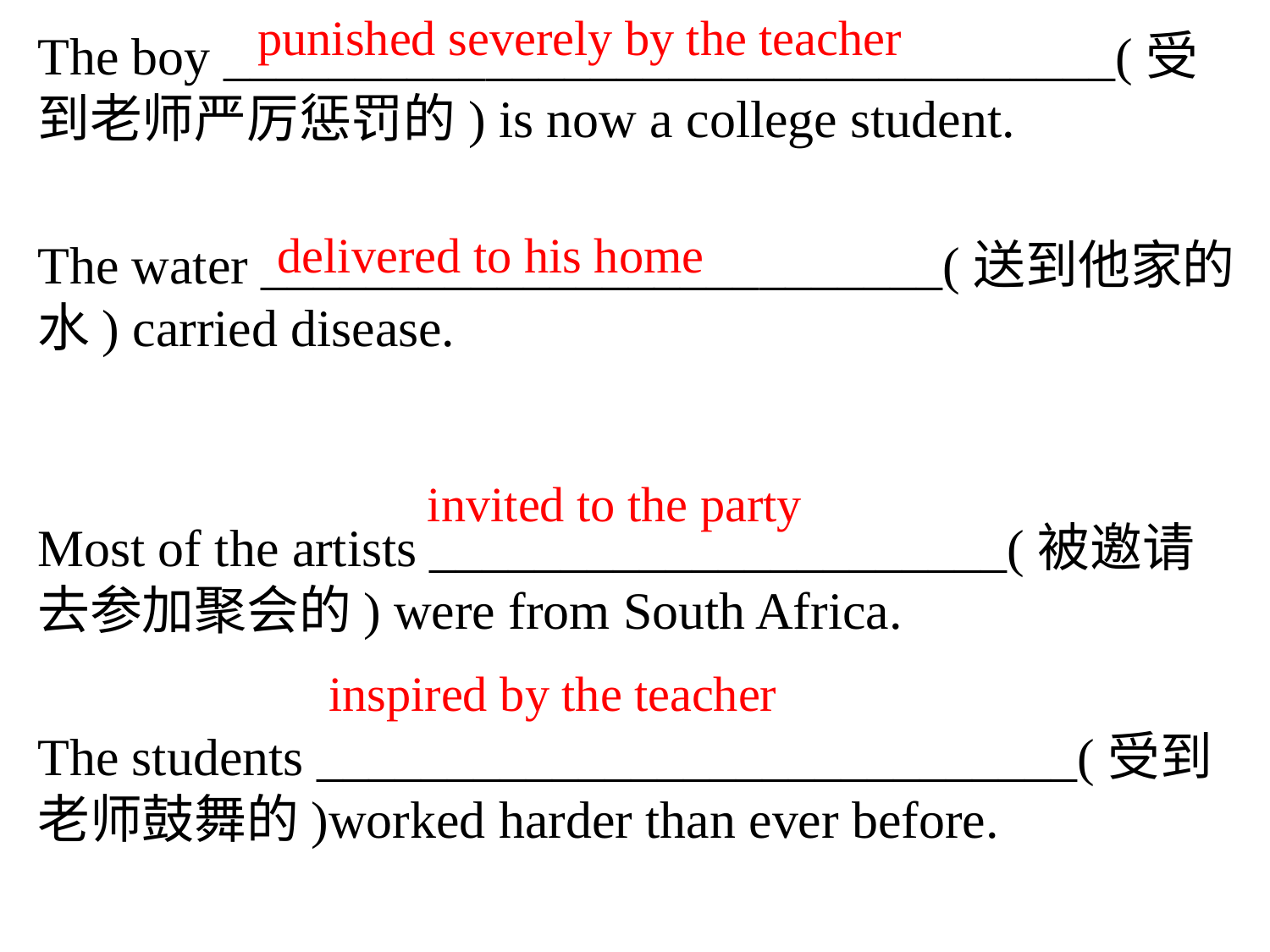

punished severely by the teacher
The boy __________________________________(受到老师严厉惩罚的) is now a college student.

The water __________________________(送到他家的水) carried disease.

Most of the artists ______________________(被邀请去参加聚会的) were from South Africa.

The students _____________________________(受到老师鼓舞的)worked harder than ever before.

delivered to his home
invited to the party
inspired by the teacher